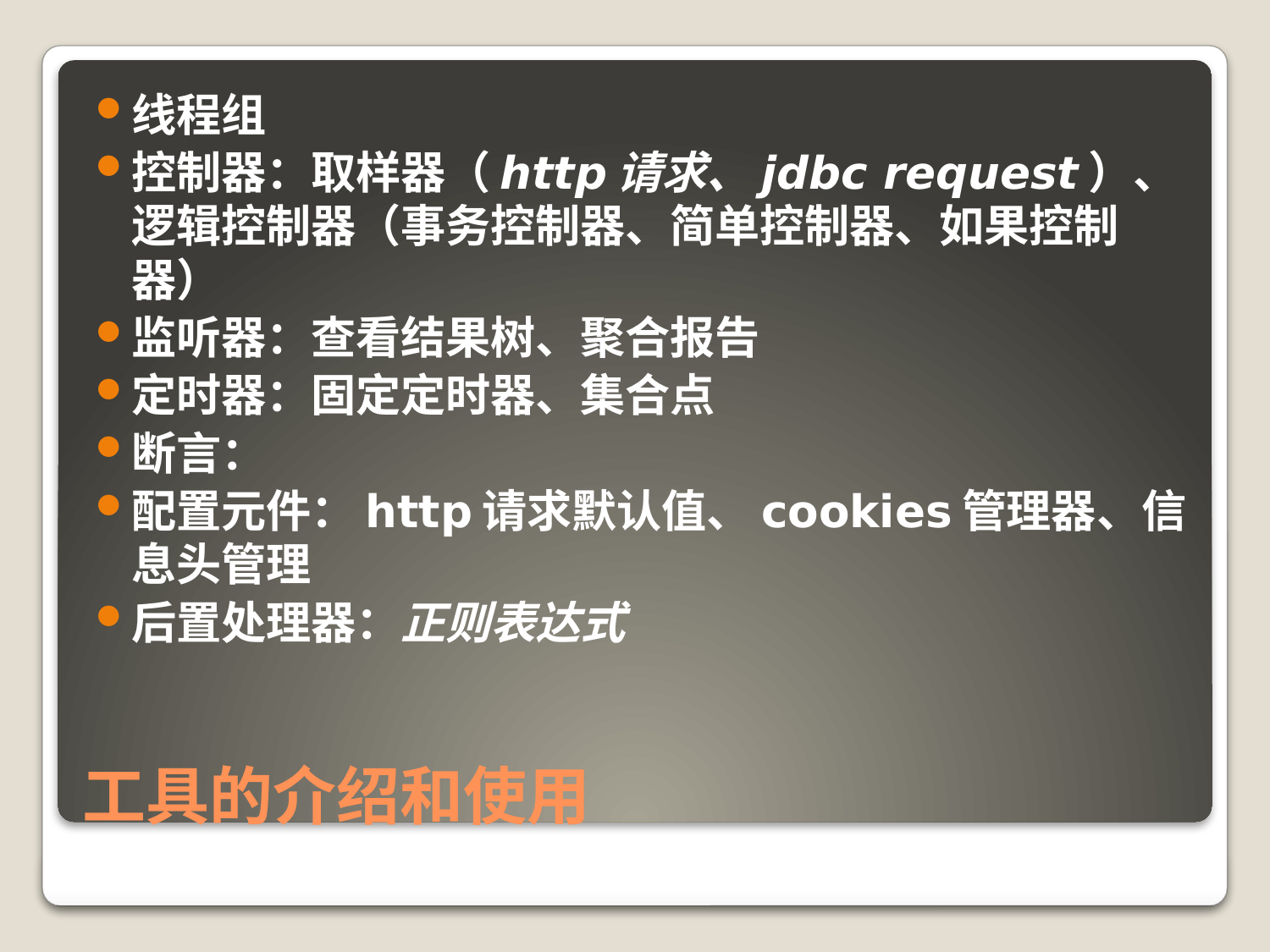

线程组
控制器：取样器（http请求、jdbc request）、逻辑控制器（事务控制器、简单控制器、如果控制器）
监听器：查看结果树、聚合报告
定时器：固定定时器、集合点
断言：
配置元件：http请求默认值、cookies管理器、信息头管理
后置处理器：正则表达式
# 工具的介绍和使用